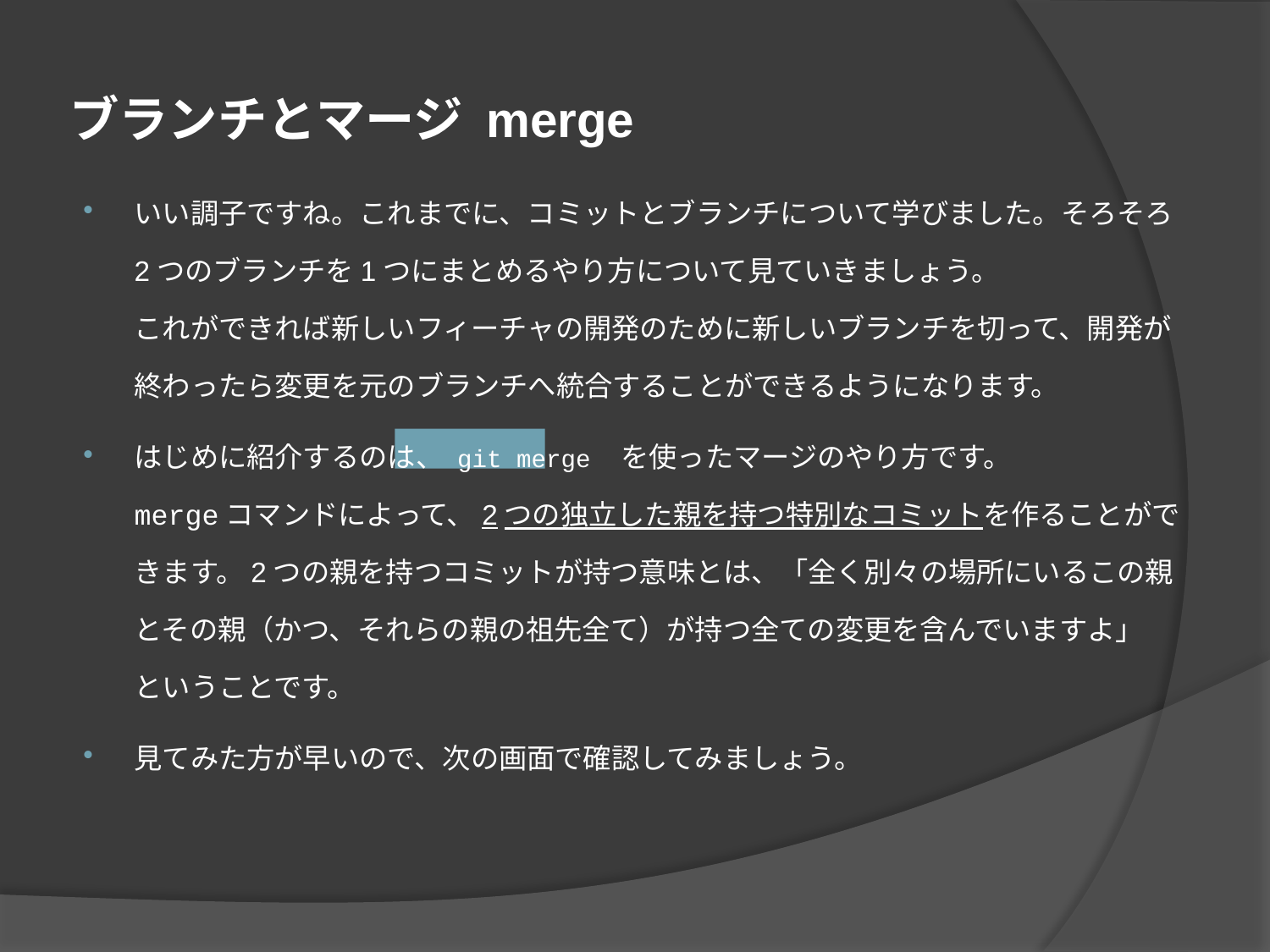

# ブランチとマージ merge
いい調子ですね。これまでに、コミットとブランチについて学びました。そろそろ2つのブランチを1つにまとめるやり方について見ていきましょう。
これができれば新しいフィーチャの開発のために新しいブランチを切って、開発が終わったら変更を元のブランチへ統合することができるようになります。
はじめに紹介するのは、 git merge　を使ったマージのやり方です。
mergeコマンドによって、2つの独立した親を持つ特別なコミットを作ることができます。2つの親を持つコミットが持つ意味とは、「全く別々の場所にいるこの親とその親（かつ、それらの親の祖先全て）が持つ全ての変更を含んでいますよ」　ということです。
見てみた方が早いので、次の画面で確認してみましょう。